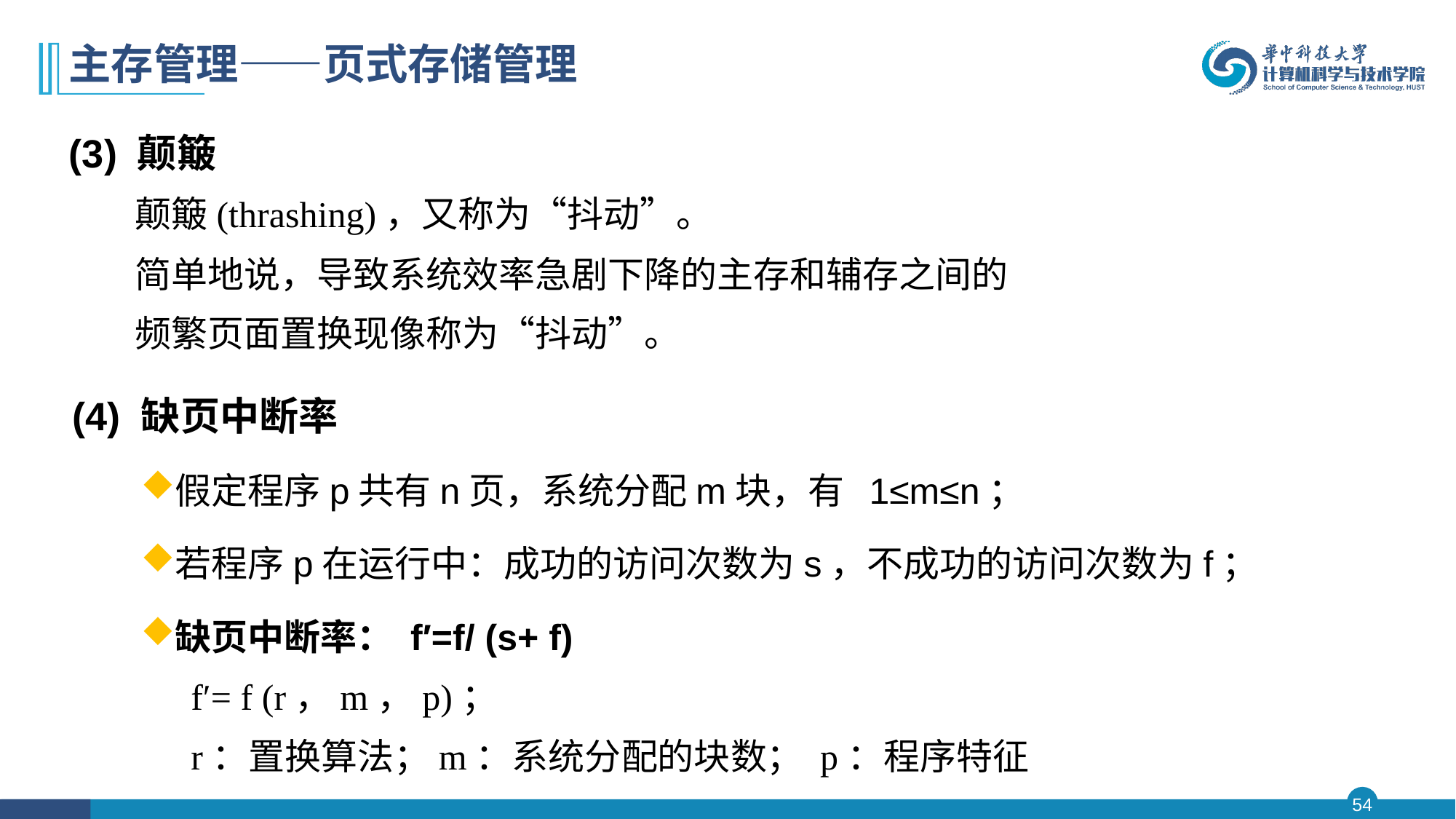

# 主存管理——页式存储管理
(3) 颠簸
       颠簸(thrashing)，又称为“抖动”。
       简单地说，导致系统效率急剧下降的主存和辅存之间的
       频繁页面置换现像称为“抖动”。
(4) 缺页中断率
假定程序p共有n页，系统分配m块，有  1≤m≤n；
若程序p在运行中：成功的访问次数为s，不成功的访问次数为f；
缺页中断率： f′=f/ (s+ f)
             f′= f (r，m，p)；
             r：置换算法；m：系统分配的块数； p：程序特征